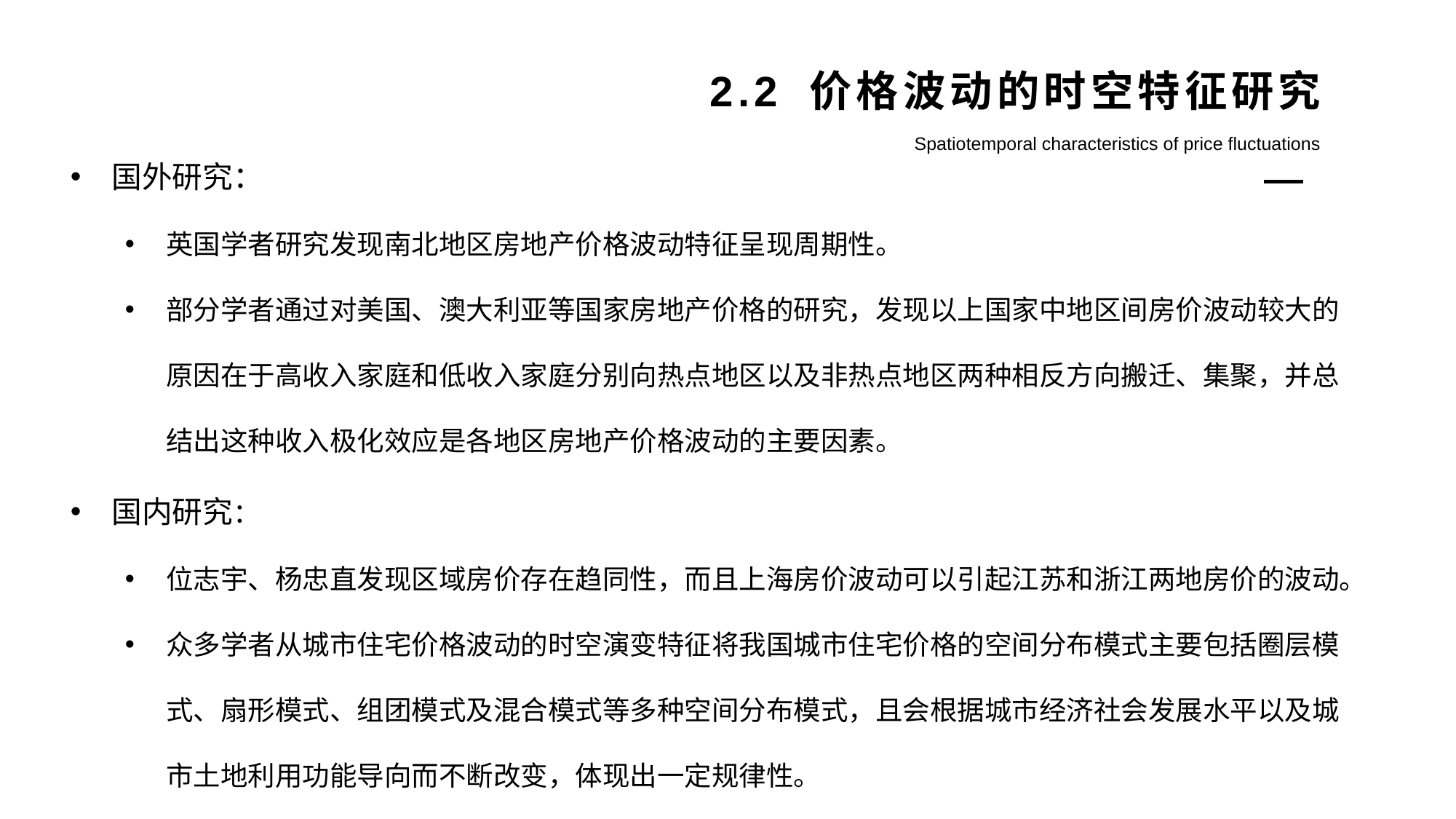

2.2 价格波动的时空特征研究

国外研究：
英国学者研究发现南北地区房地产价格波动特征呈现周期性。
部分学者通过对美国、澳大利亚等国家房地产价格的研究，发现以上国家中地区间房价波动较大的原因在于高收入家庭和低收入家庭分别向热点地区以及非热点地区两种相反方向搬迁、集聚，并总结出这种收入极化效应是各地区房地产价格波动的主要因素。
国内研究：
位志宇、杨忠直发现区域房价存在趋同性，而且上海房价波动可以引起江苏和浙江两地房价的波动。
众多学者从城市住宅价格波动的时空演变特征将我国城市住宅价格的空间分布模式主要包括圈层模式、扇形模式、组团模式及混合模式等多种空间分布模式，且会根据城市经济社会发展水平以及城市土地利用功能导向而不断改变，体现出一定规律性。

Spatiotemporal characteristics of price fluctuations